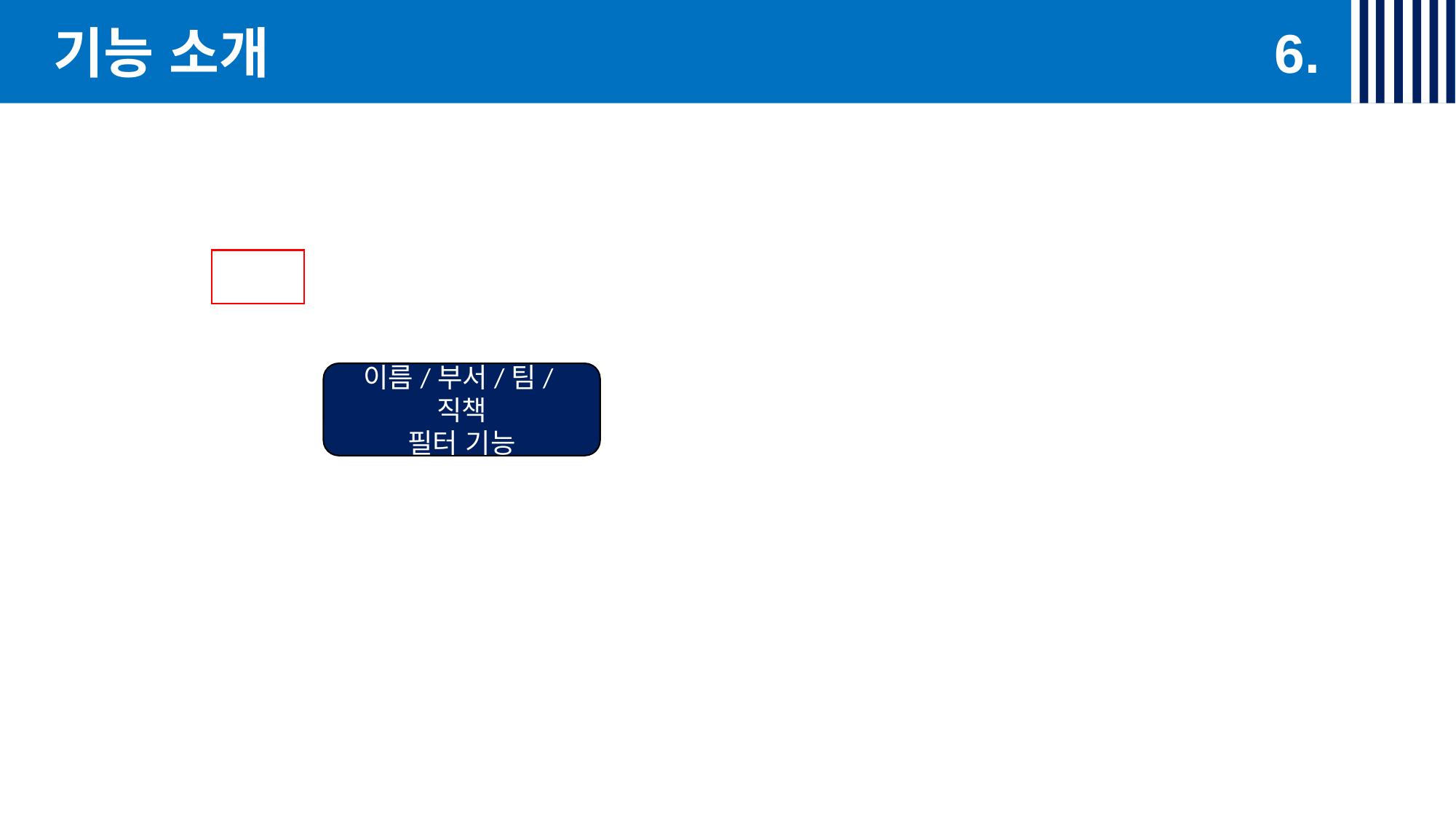

\

기능 소개
6.

이름/부서/팀/직책
필터 기능